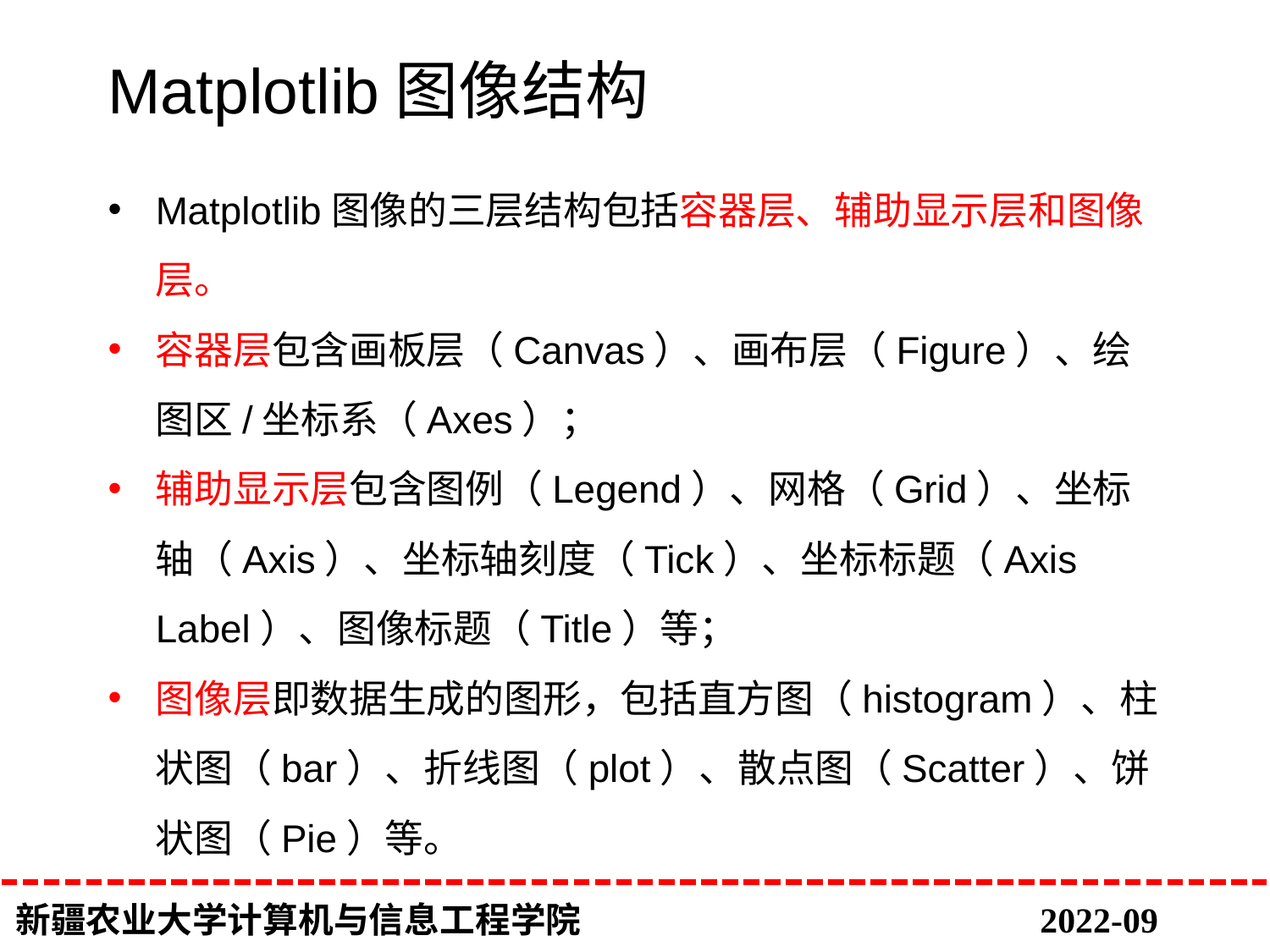

# Matplotlib图像结构
Matplotlib图像的三层结构包括容器层、辅助显示层和图像层。
容器层包含画板层（Canvas）、画布层（Figure）、绘图区/坐标系（Axes）；
辅助显示层包含图例（Legend）、网格（Grid）、坐标轴（Axis）、坐标轴刻度（Tick）、坐标标题（Axis Label）、图像标题（Title）等；
图像层即数据生成的图形，包括直方图（histogram）、柱状图（bar）、折线图（plot）、散点图（Scatter）、饼状图（Pie）等。